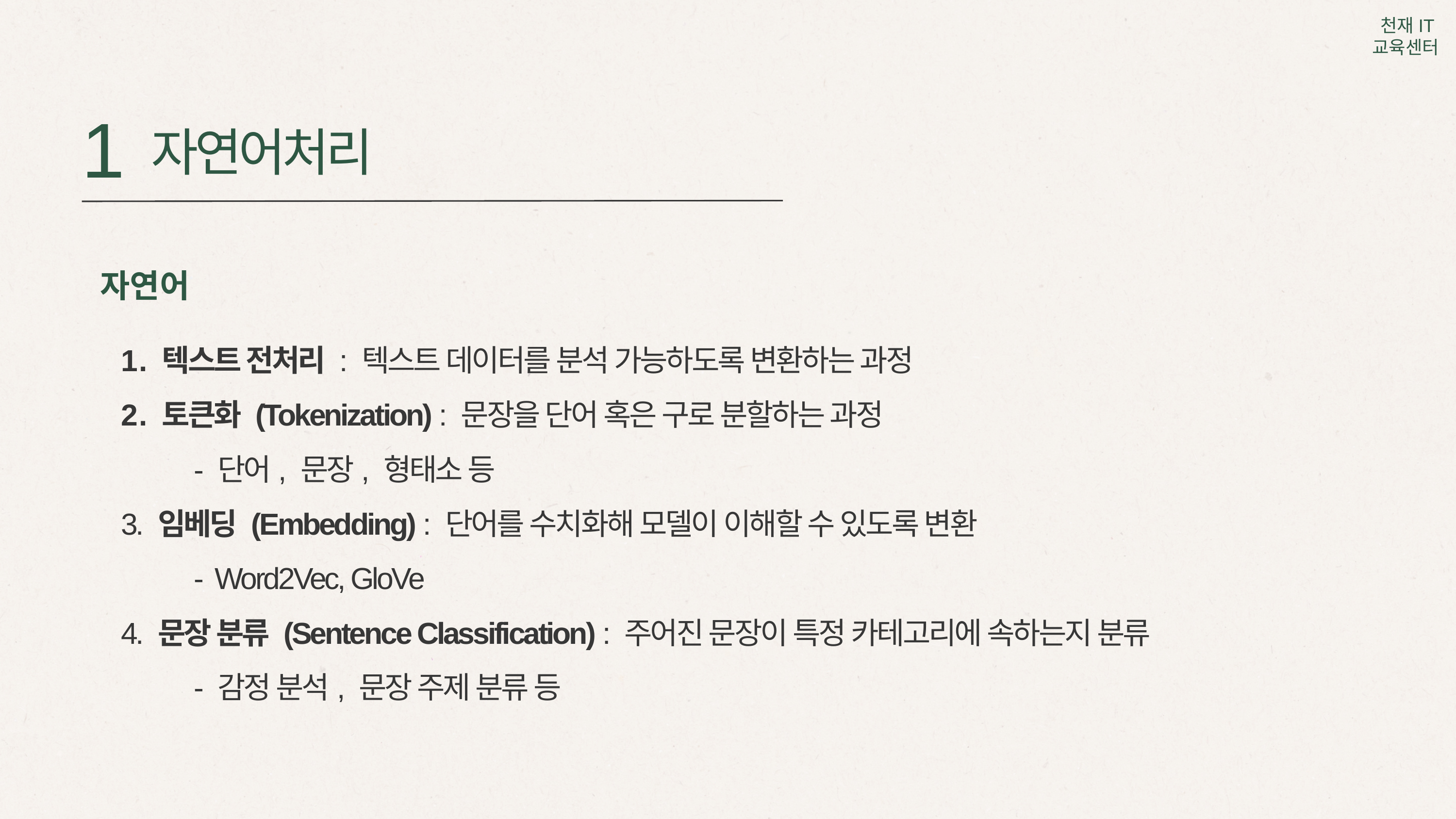

1
자연어처리

자연어
텍스트 전처리 : 텍스트 데이터를 분석 가능하도록 변환하는 과정
토큰화 (Tokenization) : 문장을 단어 혹은 구로 분할하는 과정
	- 단어, 문장, 형태소 등
3. 임베딩 (Embedding) : 단어를 수치화해 모델이 이해할 수 있도록 변환
	-  Word2Vec, GloVe
4. 문장 분류 (Sentence Classification) : 주어진 문장이 특정 카테고리에 속하는지 분류
	- 감정 분석, 문장 주제 분류 등